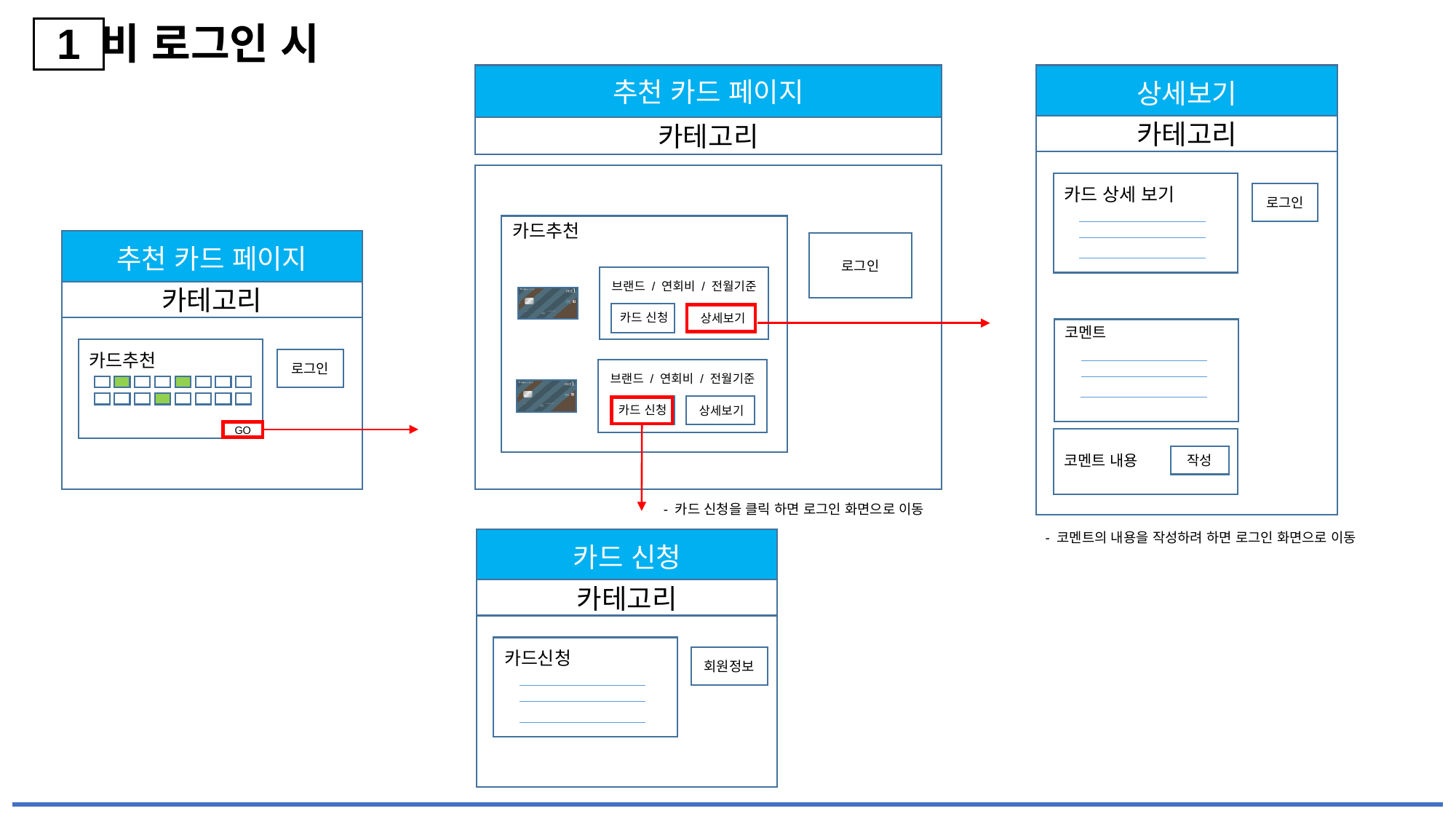

비 로그인 시
1

추천 카드 페이지
카테고리

로그인
카드추천

브랜드 / 연회비 / 전월기준

카드 신청
상세보기

브랜드 / 연회비 / 전월기준

카드 신청
상세보기
상세보기
카테고리

로그인
카드 상세 보기

코멘트

코멘트 내용

작성
추천 카드 페이지
카테고리

로그인
카드추천

GO

- 카드 신청을 클릭 하면 로그인 화면으로 이동
- 코멘트의 내용을 작성하려 하면 로그인 화면으로 이동
카드 신청
카테고리

회원정보
카드신청